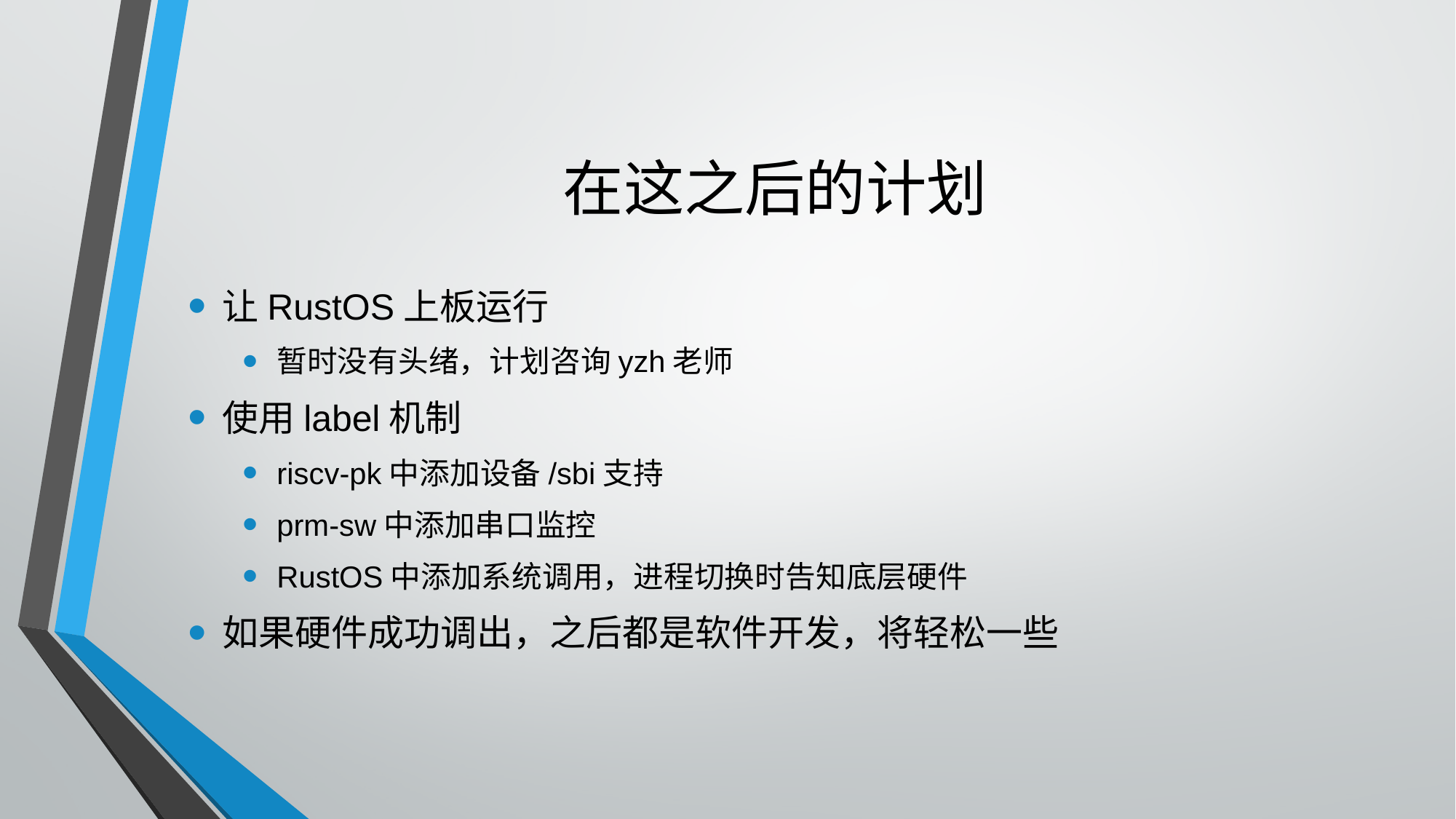

# 在这之后的计划
让RustOS上板运行
暂时没有头绪，计划咨询yzh老师
使用label机制
riscv-pk中添加设备/sbi支持
prm-sw中添加串口监控
RustOS中添加系统调用，进程切换时告知底层硬件
如果硬件成功调出，之后都是软件开发，将轻松一些